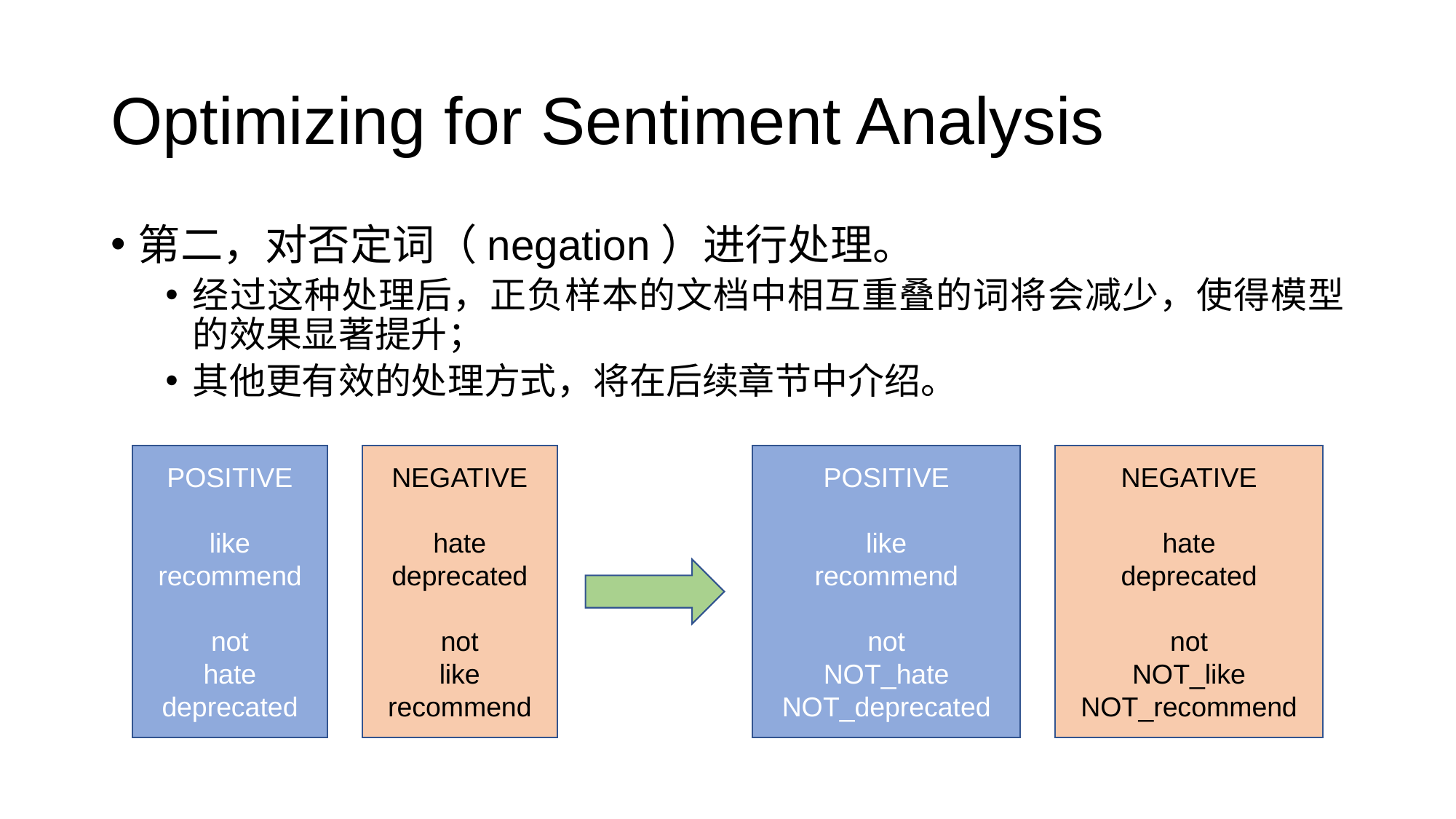

# Optimizing for Sentiment Analysis
第二，对否定词（negation）进行处理。
经过这种处理后，正负样本的文档中相互重叠的词将会减少，使得模型的效果显著提升；
其他更有效的处理方式，将在后续章节中介绍。
POSITIVE

like
recommend

not
hate
deprecated
NEGATIVE

hate
deprecated

not
like
recommend
POSITIVE

like
recommend

not
NOT_hate
NOT_deprecated
NEGATIVE

hate
deprecated

not
NOT_like
NOT_recommend